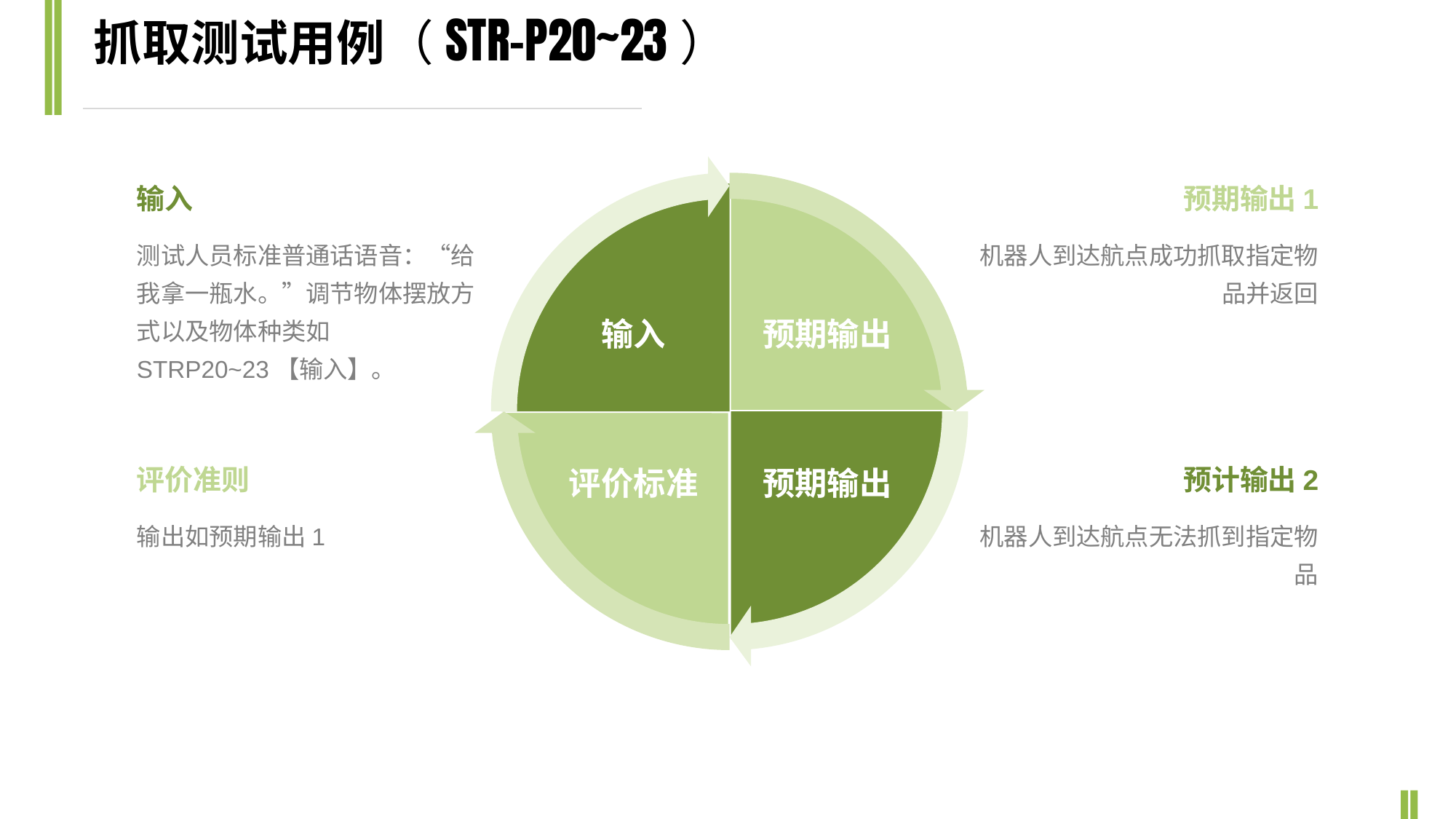

抓取测试用例（STR-P20~23）

输入
预期输出1

测试人员标准普通话语音：“给我拿一瓶水。”调节物体摆放方式以及物体种类如STRP20~23【输入】。

机器人到达航点成功抓取指定物品并返回
输入
预期输出
评价准则
预计输出2
评价标准
预期输出
输出如预期输出1
机器人到达航点无法抓到指定物品